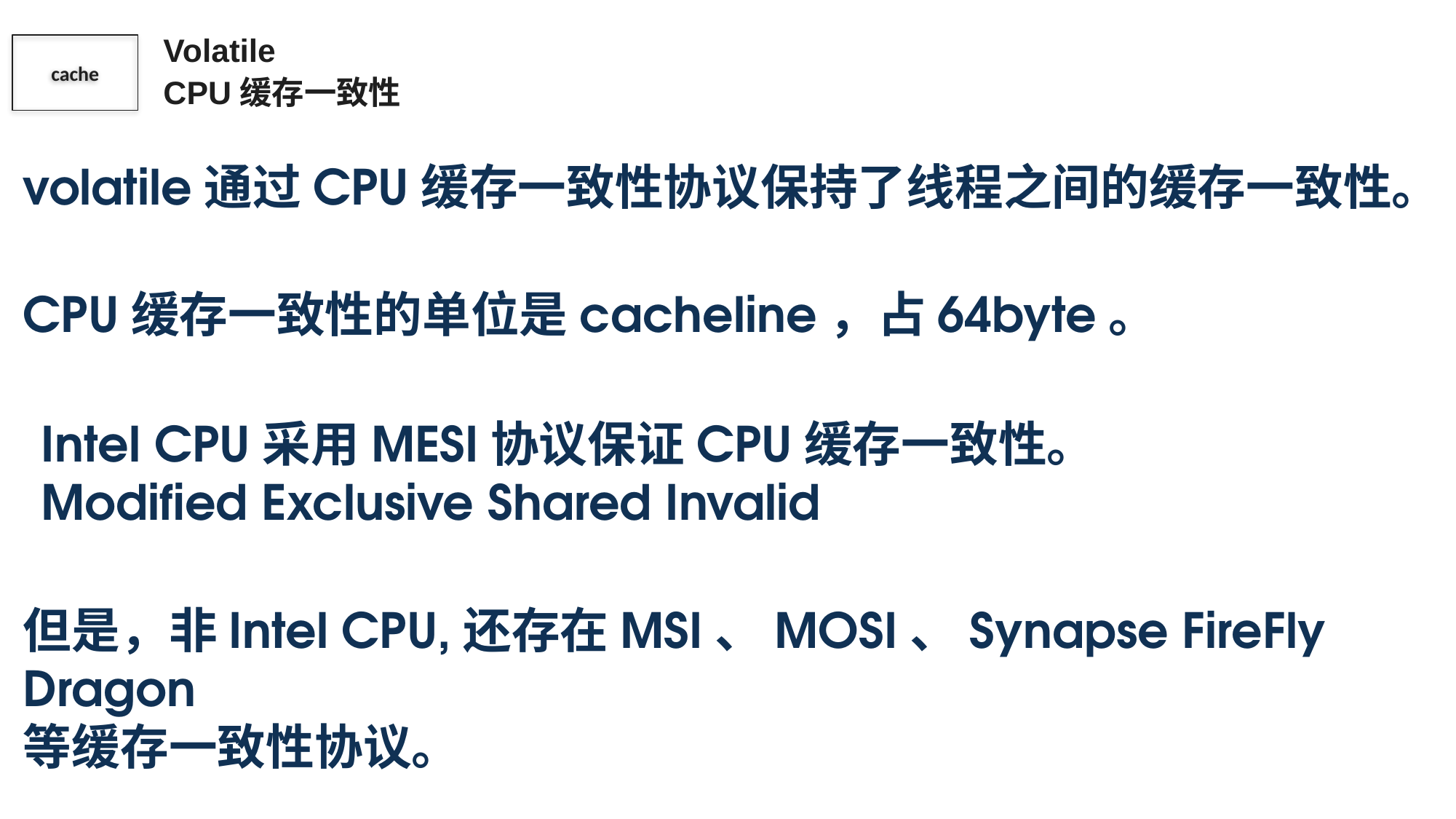

Volatile
CPU缓存一致性
cache
volatile通过CPU缓存一致性协议保持了线程之间的缓存一致性。
CPU缓存一致性的单位是cacheline，占64byte。
Intel CPU采用MESI协议保证CPU缓存一致性。
Modified Exclusive Shared Invalid
但是，非Intel CPU,还存在MSI、MOSI、Synapse FireFly Dragon
等缓存一致性协议。